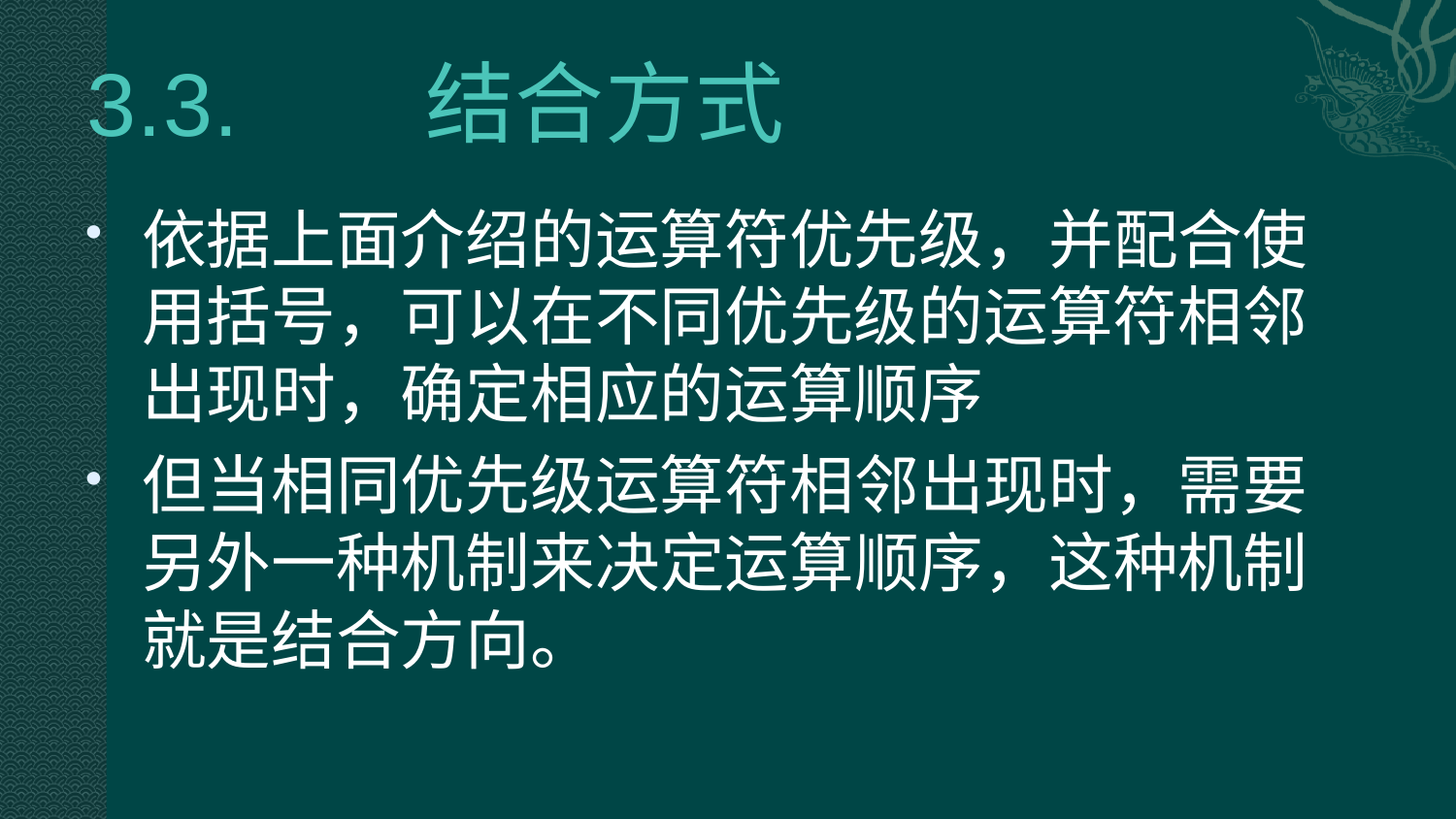

# 3.3.	 结合方式
依据上面介绍的运算符优先级，并配合使用括号，可以在不同优先级的运算符相邻出现时，确定相应的运算顺序
但当相同优先级运算符相邻出现时，需要另外一种机制来决定运算顺序，这种机制就是结合方向。